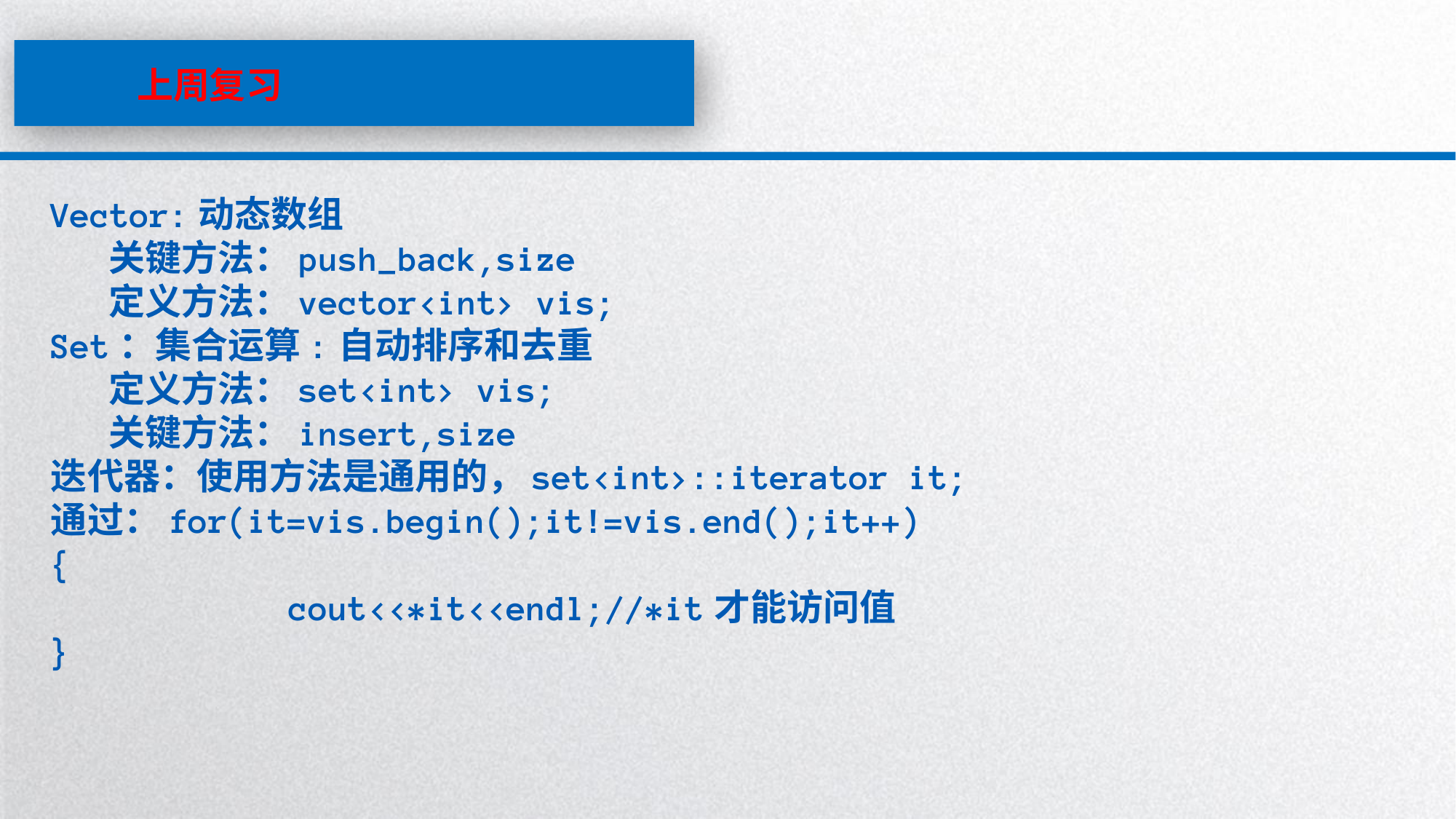

上周复习
Vector:动态数组
      关键方法：push_back,size
      定义方法：vector<int> vis;
Set：集合运算:自动排序和去重
      定义方法：set<int> vis;
      关键方法：insert,size
迭代器：使用方法是通用的，set<int>::iterator it;
通过：for(it=vis.begin();it!=vis.end();it++)
{
            cout<<*it<<endl;//*it才能访问值
}